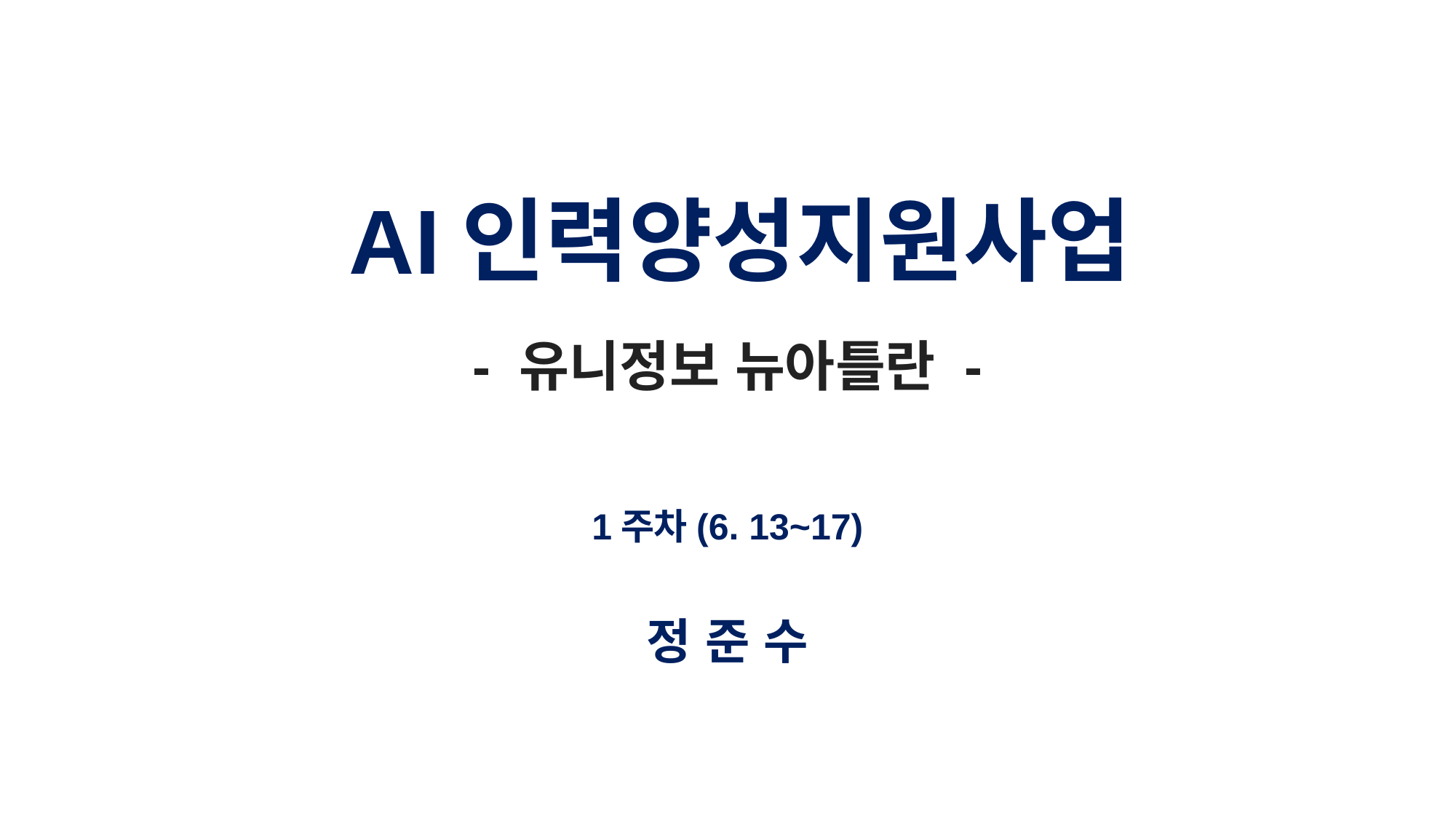

# AI인력양성지원사업 - 유니정보 뉴아틀란 -
1주차(6. 13~17)

정 준 수